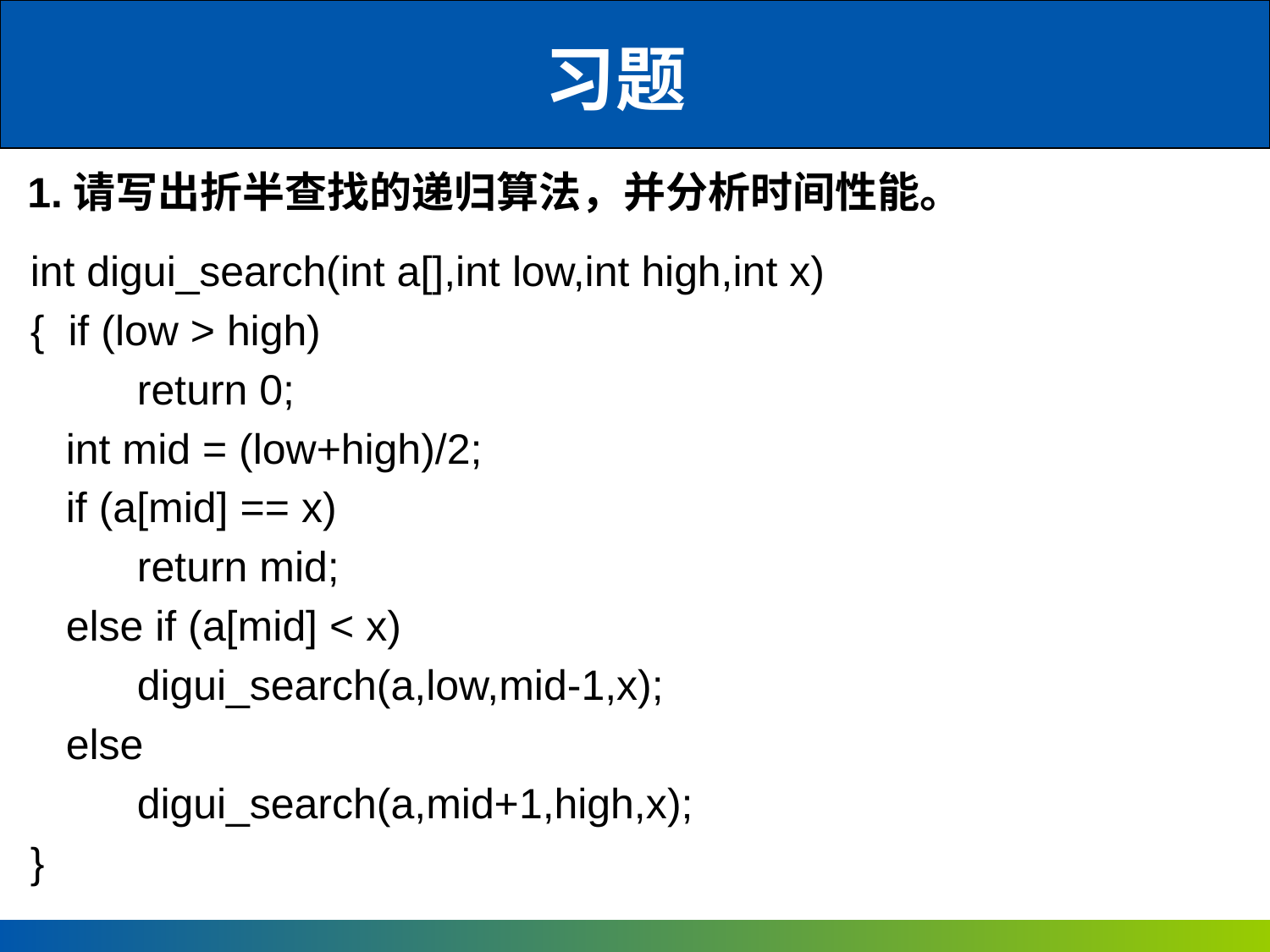

# 习题
1.请写出折半查找的递归算法，并分析时间性能。
int digui_search(int a[],int low,int high,int x)
{  if (low > high)
         return 0;
   int mid = (low+high)/2;
   if (a[mid] == x)
         return mid;
   else if (a[mid] < x)
         digui_search(a,low,mid-1,x);
   else
         digui_search(a,mid+1,high,x);
}